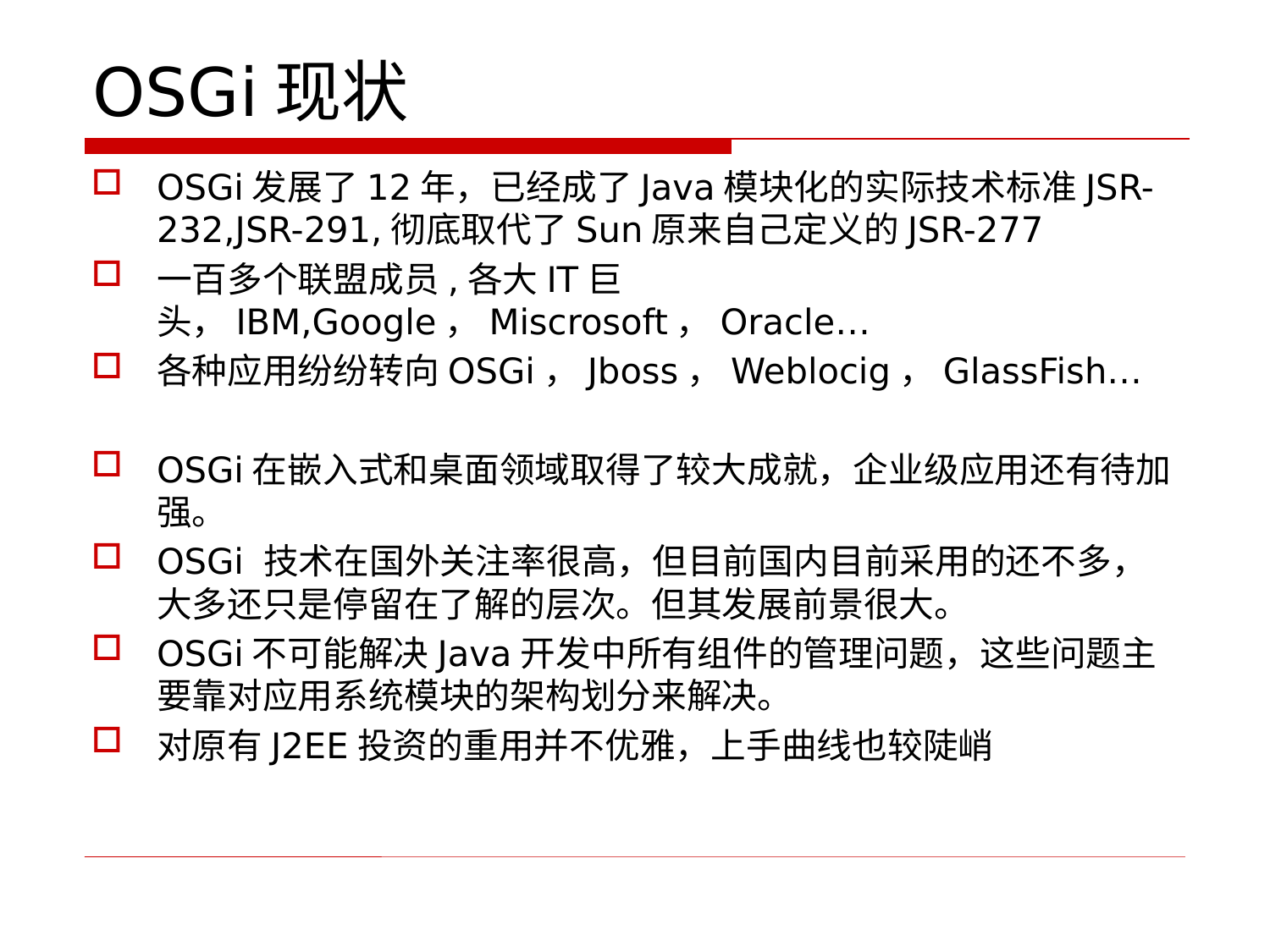

# OSGi现状
OSGi发展了12年，已经成了Java模块化的实际技术标准JSR-232,JSR-291,彻底取代了Sun原来自己定义的JSR-277
一百多个联盟成员,各大IT巨头，IBM,Google，Miscrosoft，Oracle…
各种应用纷纷转向OSGi，Jboss，Weblocig，GlassFish…

OSGi在嵌入式和桌面领域取得了较大成就，企业级应用还有待加强。
OSGi 技术在国外关注率很高，但目前国内目前采用的还不多，大多还只是停留在了解的层次。但其发展前景很大。
OSGi不可能解决Java开发中所有组件的管理问题，这些问题主要靠对应用系统模块的架构划分来解决。
对原有J2EE投资的重用并不优雅，上手曲线也较陡峭